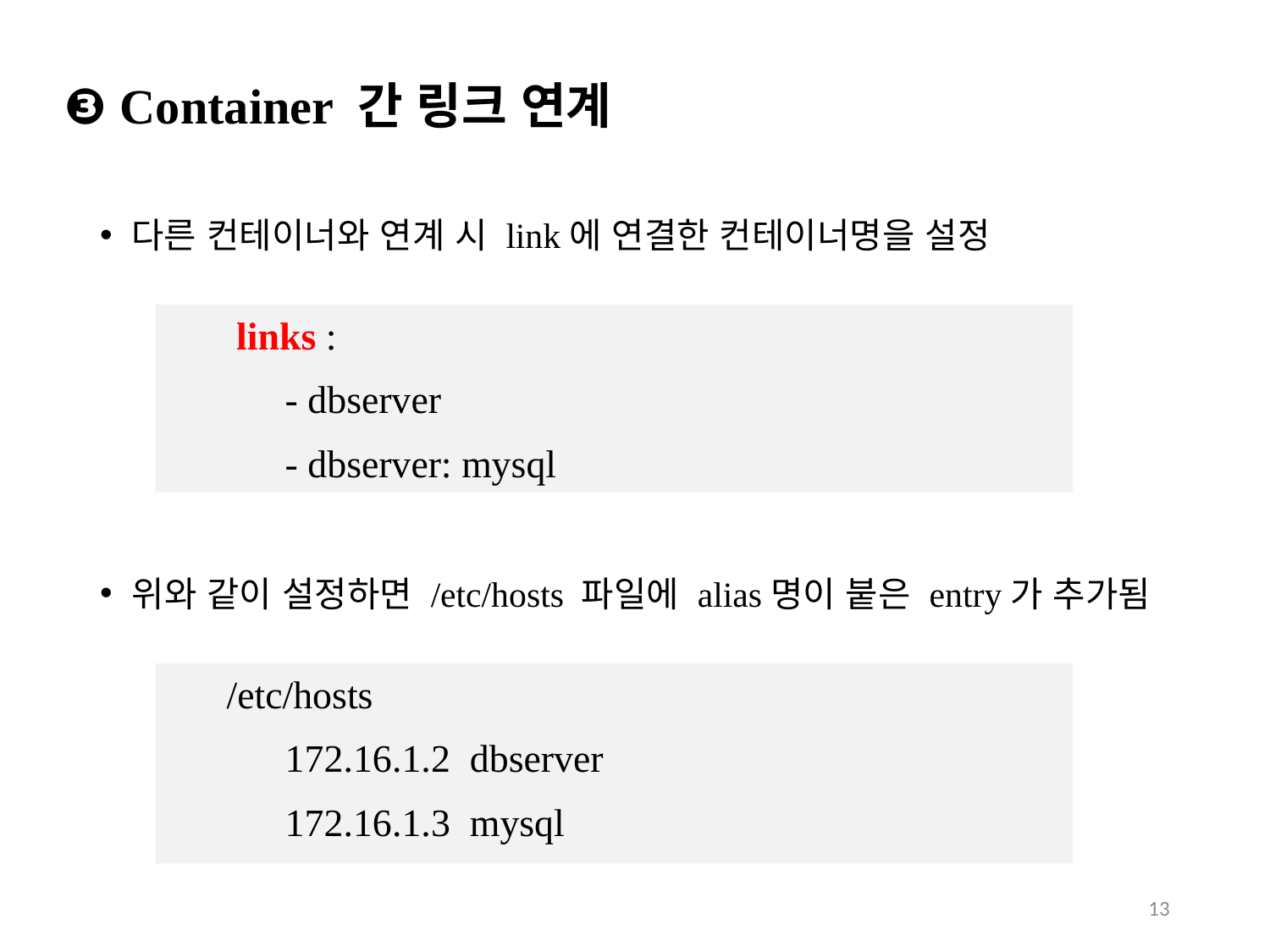

# ❸ Container 간 링크 연계
다른 컨테이너와 연계 시 link에 연결한 컨테이너명을 설정

       links :
            - dbserver
            - dbserver: mysql
위와 같이 설정하면 /etc/hosts 파일에 alias명이 붙은 entry가 추가됨

      /etc/hosts
            172.16.1.2  dbserver
            172.16.1.3  mysql
13